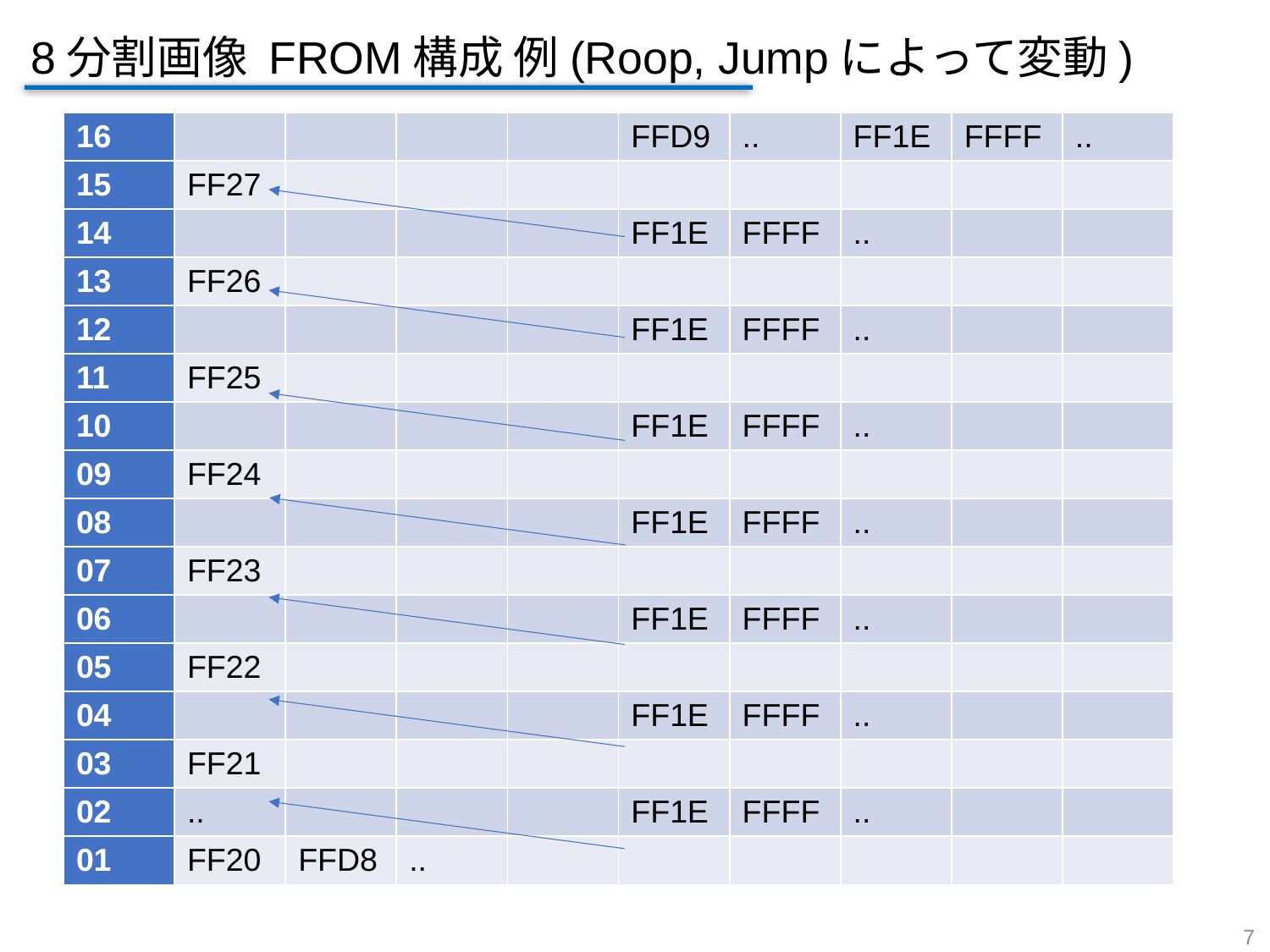

8分割画像 FROM構成 例(Roop, Jumpによって変動)

| 16 |  |  |  |  | FFD9 | .. | FF1E | FFFF | .. |
| --- | --- | --- | --- | --- | --- | --- | --- | --- | --- |
| 15 | FF27 |  |  |  |  |  |  |  |  |
| 14 |  |  |  |  | FF1E | FFFF | .. |  |  |
| 13 | FF26 |  |  |  |  |  |  |  |  |
| 12 |  |  |  |  | FF1E | FFFF | .. |  |  |
| 11 | FF25 |  |  |  |  |  |  |  |  |
| 10 |  |  |  |  | FF1E | FFFF | .. |  |  |
| 09 | FF24 |  |  |  |  |  |  |  |  |
| 08 |  |  |  |  | FF1E | FFFF | .. |  |  |
| 07 | FF23 |  |  |  |  |  |  |  |  |
| 06 |  |  |  |  | FF1E | FFFF | .. |  |  |
| 05 | FF22 |  |  |  |  |  |  |  |  |
| 04 |  |  |  |  | FF1E | FFFF | .. |  |  |
| 03 | FF21 |  |  |  |  |  |  |  |  |
| 02 | .. |  |  |  | FF1E | FFFF | .. |  |  |
| 01 | FF20 | FFD8 | .. |  |  |  |  |  |  |
7